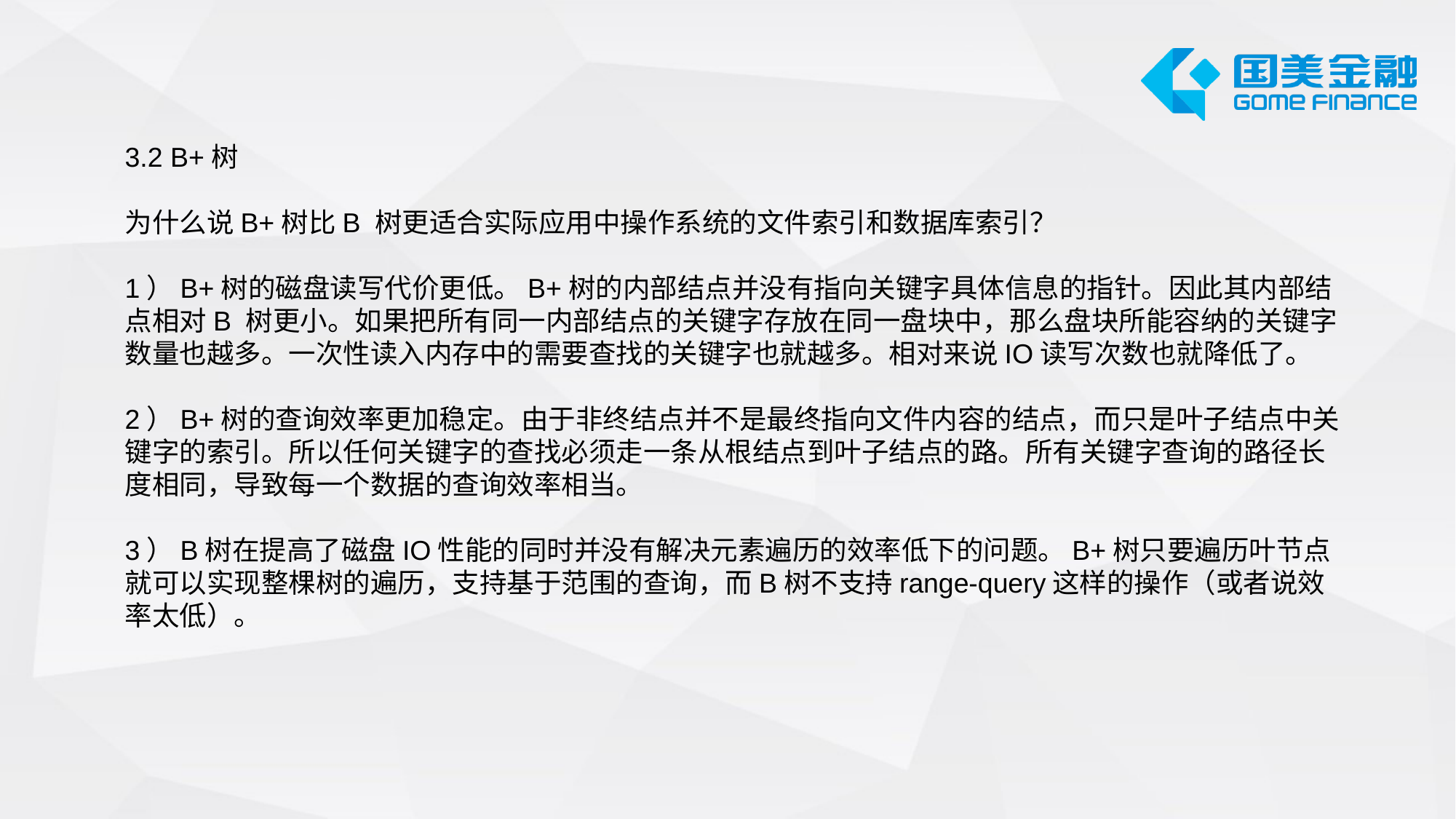

3.2 B+树

为什么说B+树比B 树更适合实际应用中操作系统的文件索引和数据库索引？

1）B+树的磁盘读写代价更低。B+树的内部结点并没有指向关键字具体信息的指针。因此其内部结点相对B 树更小。如果把所有同一内部结点的关键字存放在同一盘块中，那么盘块所能容纳的关键字数量也越多。一次性读入内存中的需要查找的关键字也就越多。相对来说IO读写次数也就降低了。

2）B+树的查询效率更加稳定。由于非终结点并不是最终指向文件内容的结点，而只是叶子结点中关键字的索引。所以任何关键字的查找必须走一条从根结点到叶子结点的路。所有关键字查询的路径长度相同，导致每一个数据的查询效率相当。

3）B树在提高了磁盘IO性能的同时并没有解决元素遍历的效率低下的问题。B+树只要遍历叶节点就可以实现整棵树的遍历，支持基于范围的查询，而B树不支持range-query这样的操作（或者说效率太低）。